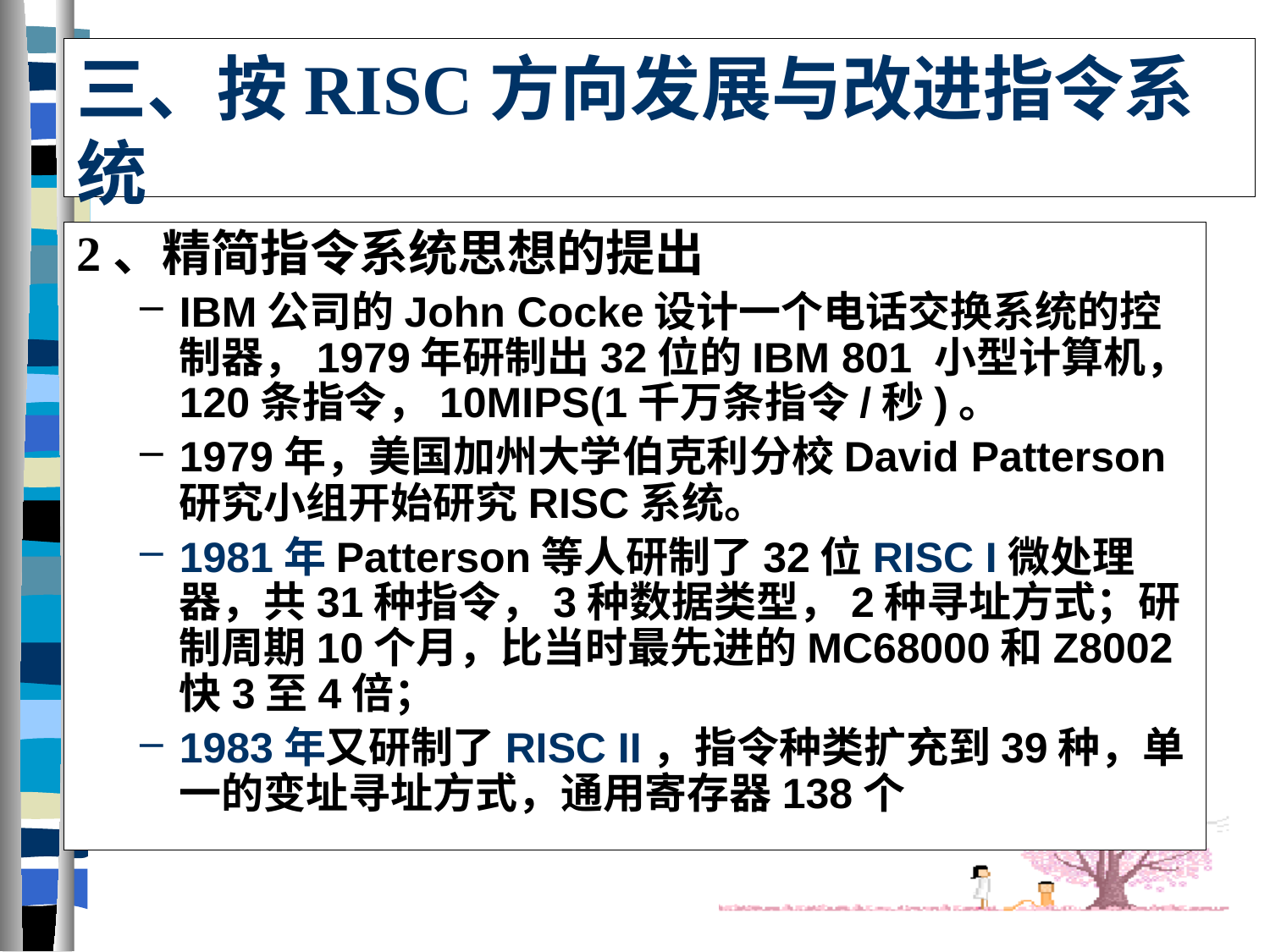

# 三、按RISC方向发展与改进指令系统
2、精简指令系统思想的提出
IBM公司的John Cocke设计一个电话交换系统的控制器，1979年研制出32位的IBM 801 小型计算机，120条指令，10MIPS(1千万条指令/秒)。
1979年，美国加州大学伯克利分校David Patterson研究小组开始研究RISC系统。
1981年Patterson等人研制了32位RISC I微处理器，共31种指令，3种数据类型，2种寻址方式；研制周期10个月，比当时最先进的MC68000和Z8002快3至4倍；
1983年又研制了RISC II，指令种类扩充到39种，单一的变址寻址方式，通用寄存器138个